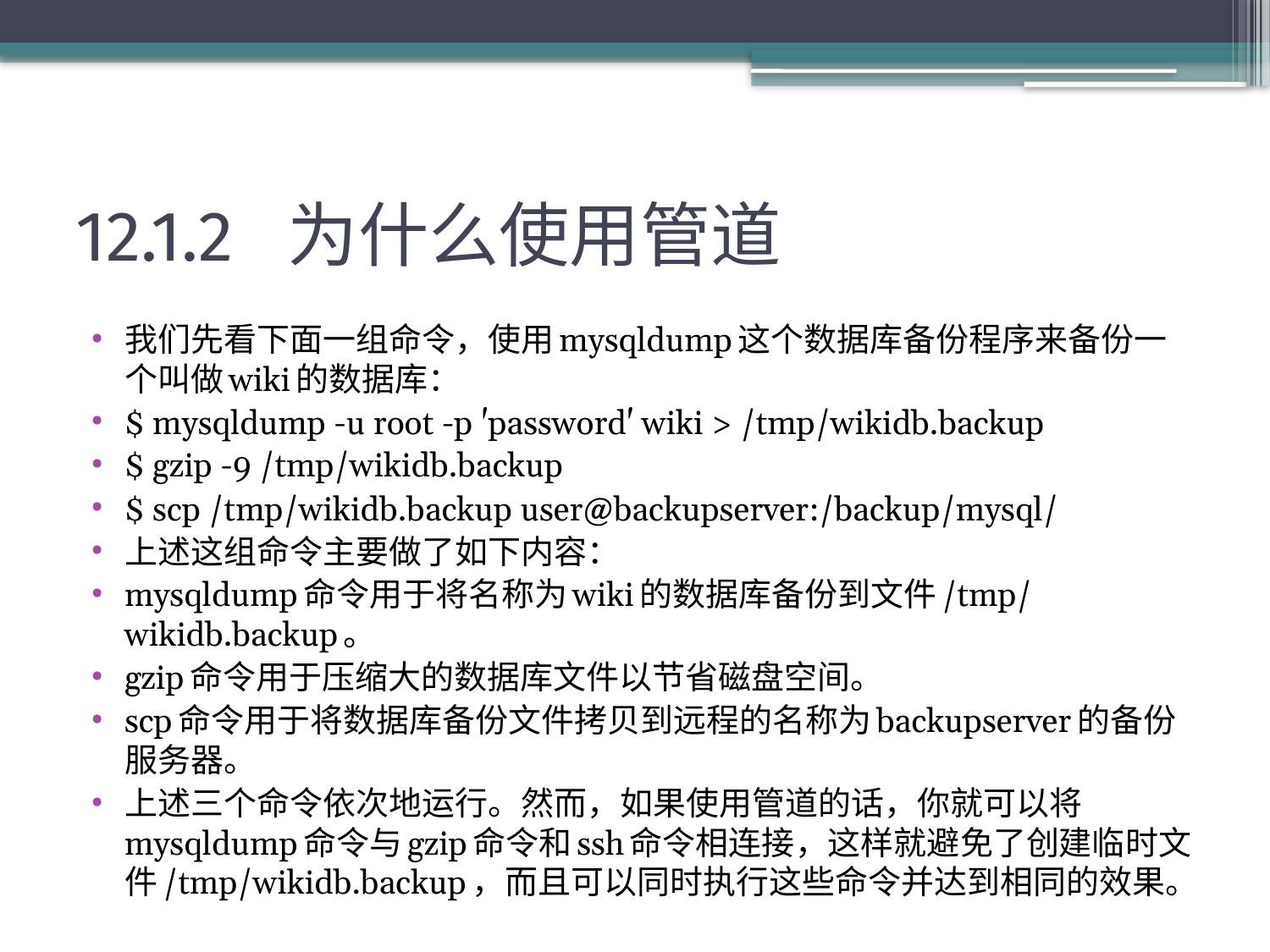

# 12.1.2  为什么使用管道
我们先看下面一组命令，使用mysqldump这个数据库备份程序来备份一个叫做wiki的数据库：
$ mysqldump -u root -p 'password' wiki > /tmp/wikidb.backup
$ gzip -9 /tmp/wikidb.backup
$ scp /tmp/wikidb.backup user@backupserver:/backup/mysql/
上述这组命令主要做了如下内容：
mysqldump命令用于将名称为wiki的数据库备份到文件/tmp/wikidb.backup。
gzip命令用于压缩大的数据库文件以节省磁盘空间。
scp命令用于将数据库备份文件拷贝到远程的名称为backupserver的备份服务器。
上述三个命令依次地运行。然而，如果使用管道的话，你就可以将mysqldump命令与gzip命令和ssh命令相连接，这样就避免了创建临时文件/tmp/wikidb.backup，而且可以同时执行这些命令并达到相同的效果。